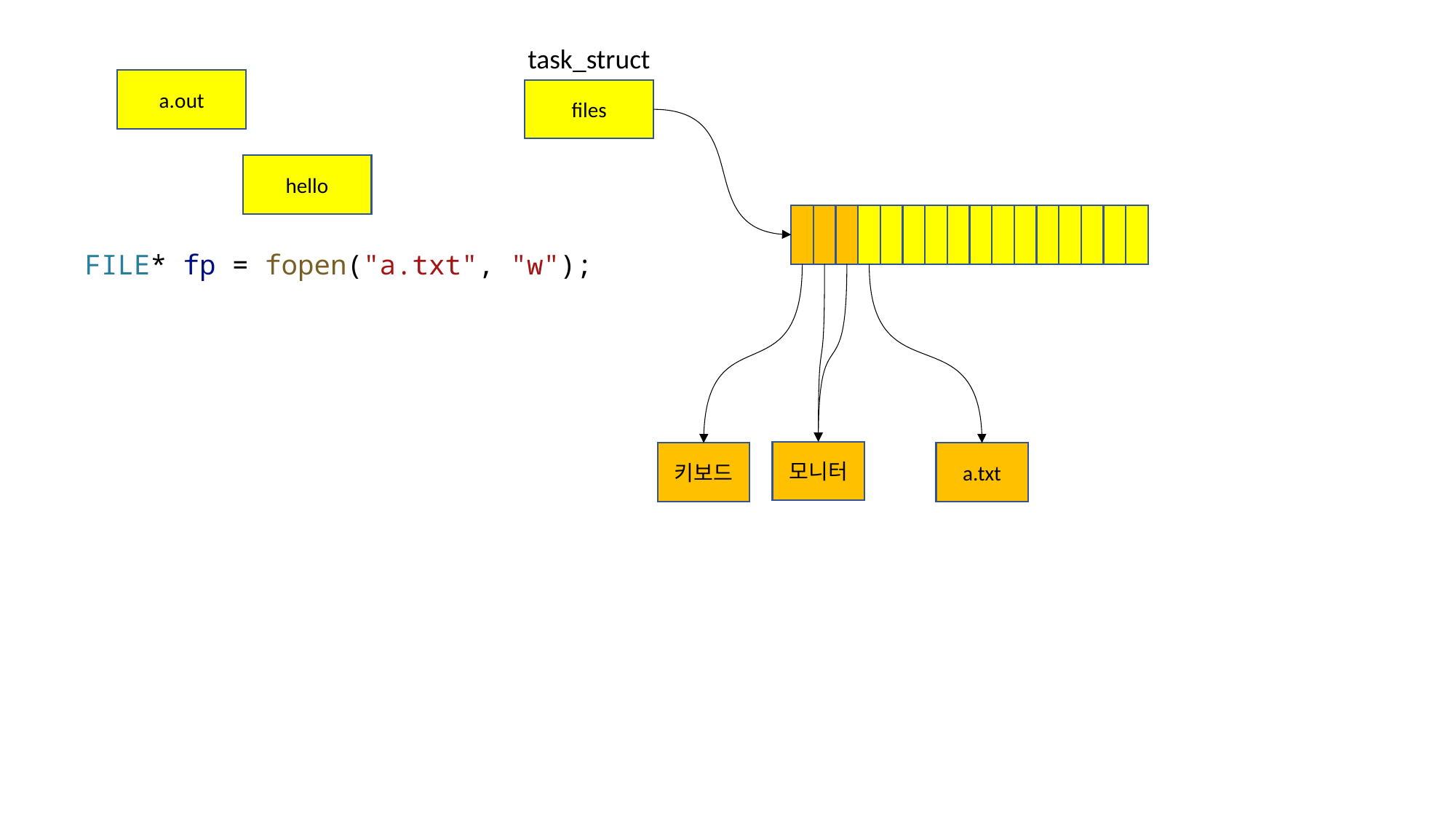

task_struct
a.out
files
hello

FILE* fp = fopen("a.txt", "w");
모니터
키보드
a.txt